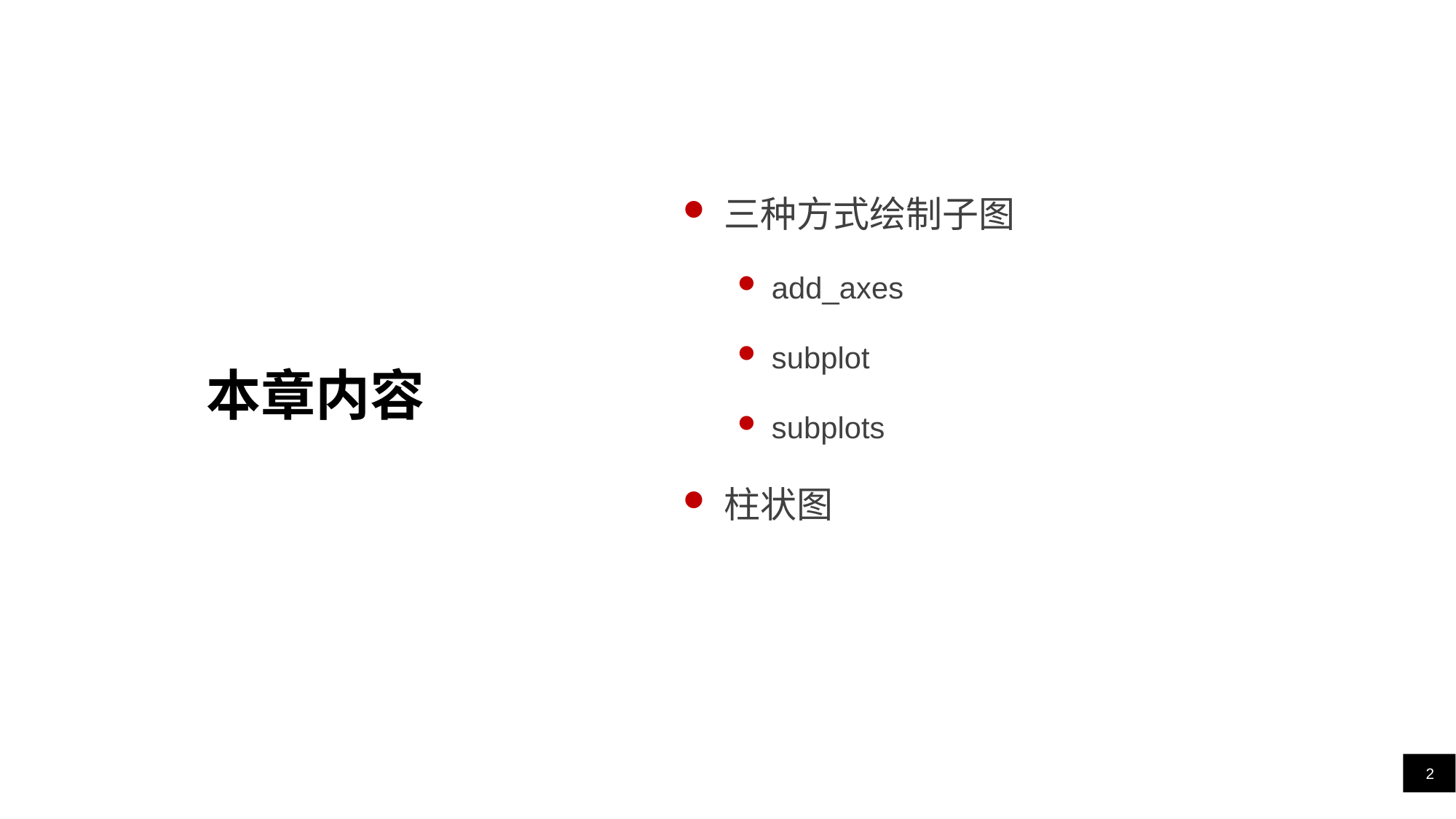

三种方式绘制子图
add_axes
subplot
subplots
柱状图

# 本章内容